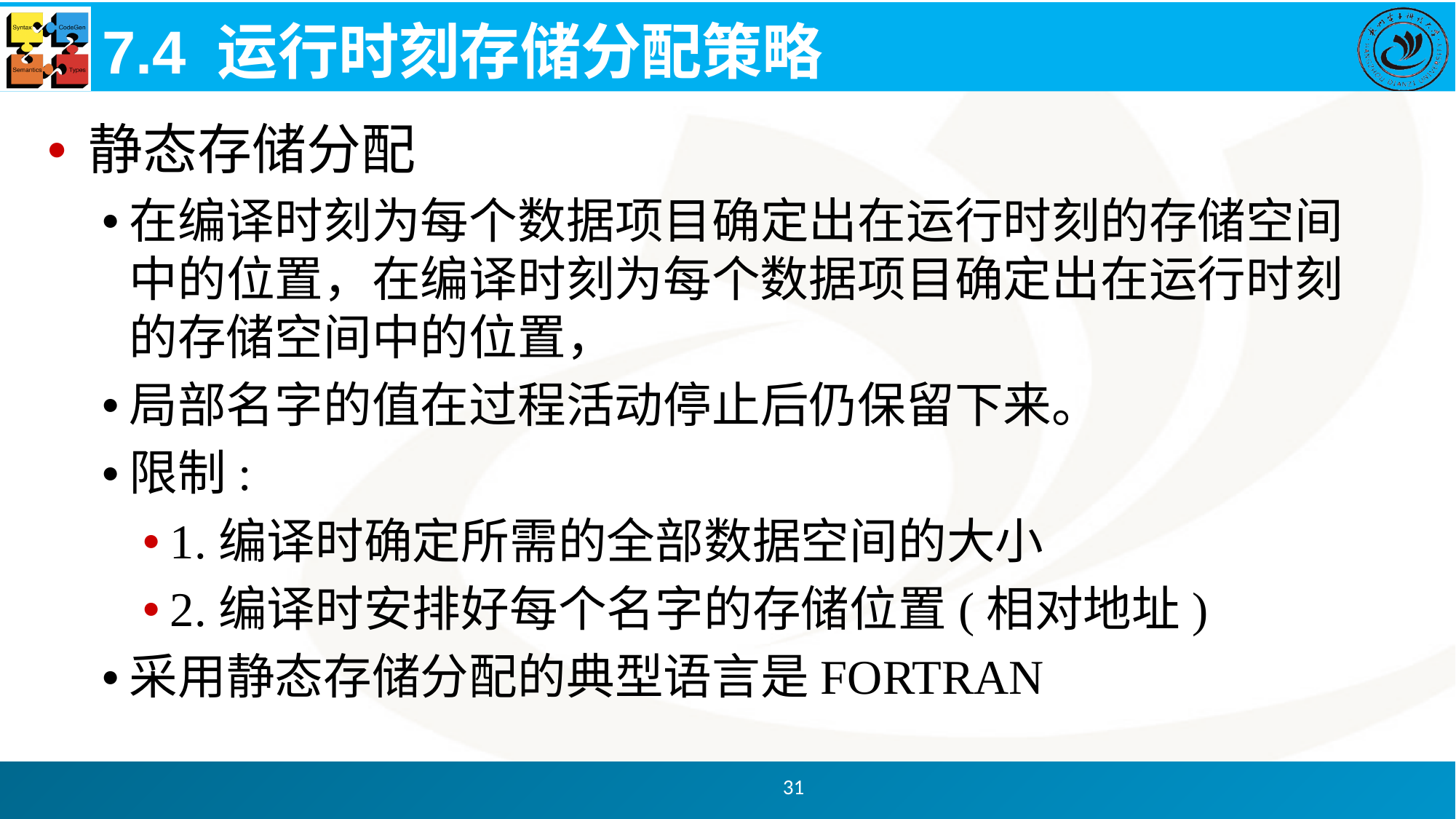

# 7.4 运行时刻存储分配策略
静态存储分配
在编译时刻为每个数据项目确定出在运行时刻的存储空间中的位置，在编译时刻为每个数据项目确定出在运行时刻的存储空间中的位置，
局部名字的值在过程活动停止后仍保留下来。
限制:
1.编译时确定所需的全部数据空间的大小
2.编译时安排好每个名字的存储位置(相对地址)
采用静态存储分配的典型语言是FORTRAN
31